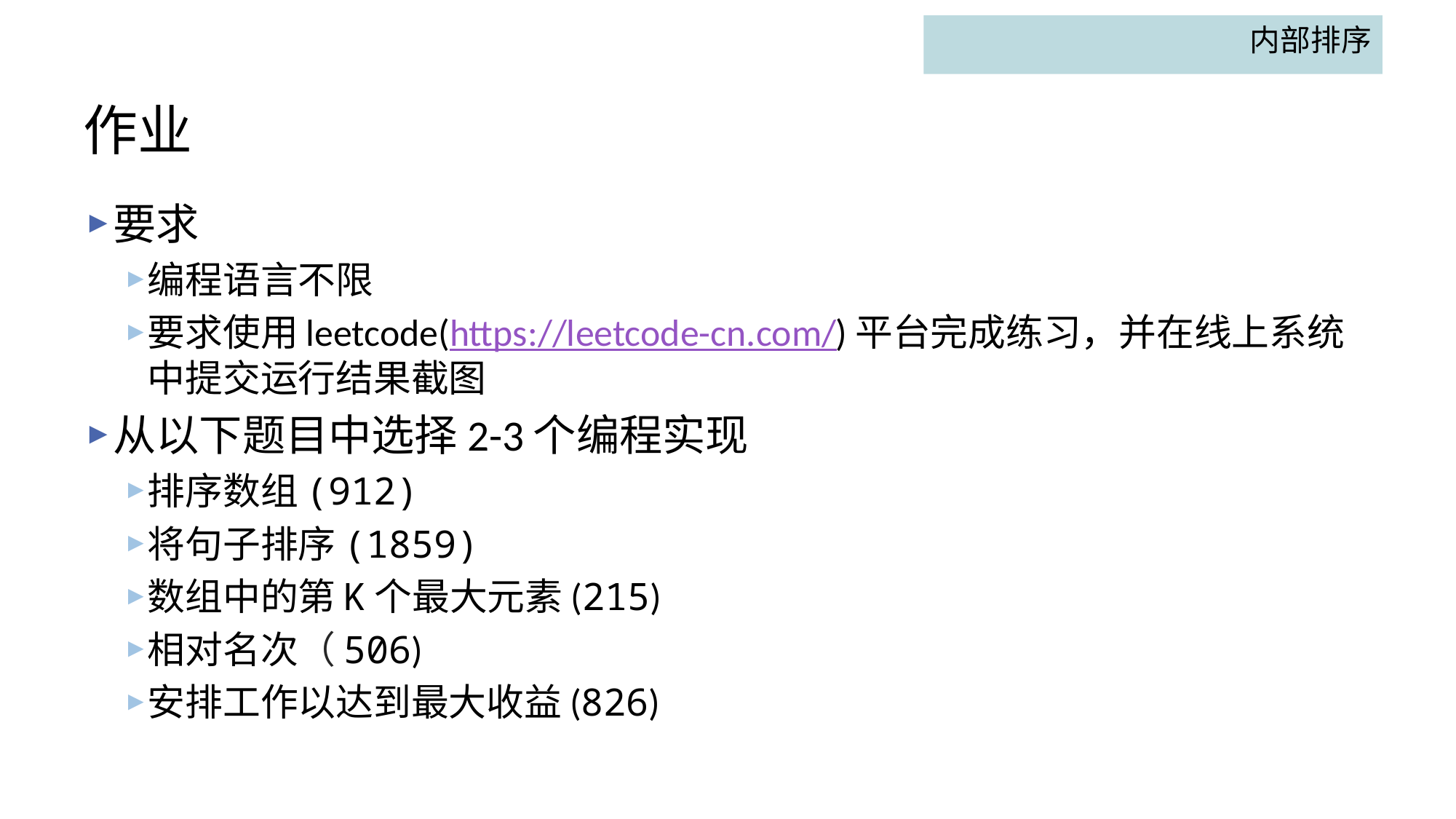

内部排序
# 作业
要求
编程语言不限
要求使用leetcode(https://leetcode-cn.com/)平台完成练习，并在线上系统中提交运行结果截图
从以下题目中选择2-3个编程实现
排序数组(912)
将句子排序(1859)
数组中的第K个最大元素(215)
相对名次（506)
安排工作以达到最大收益(826)